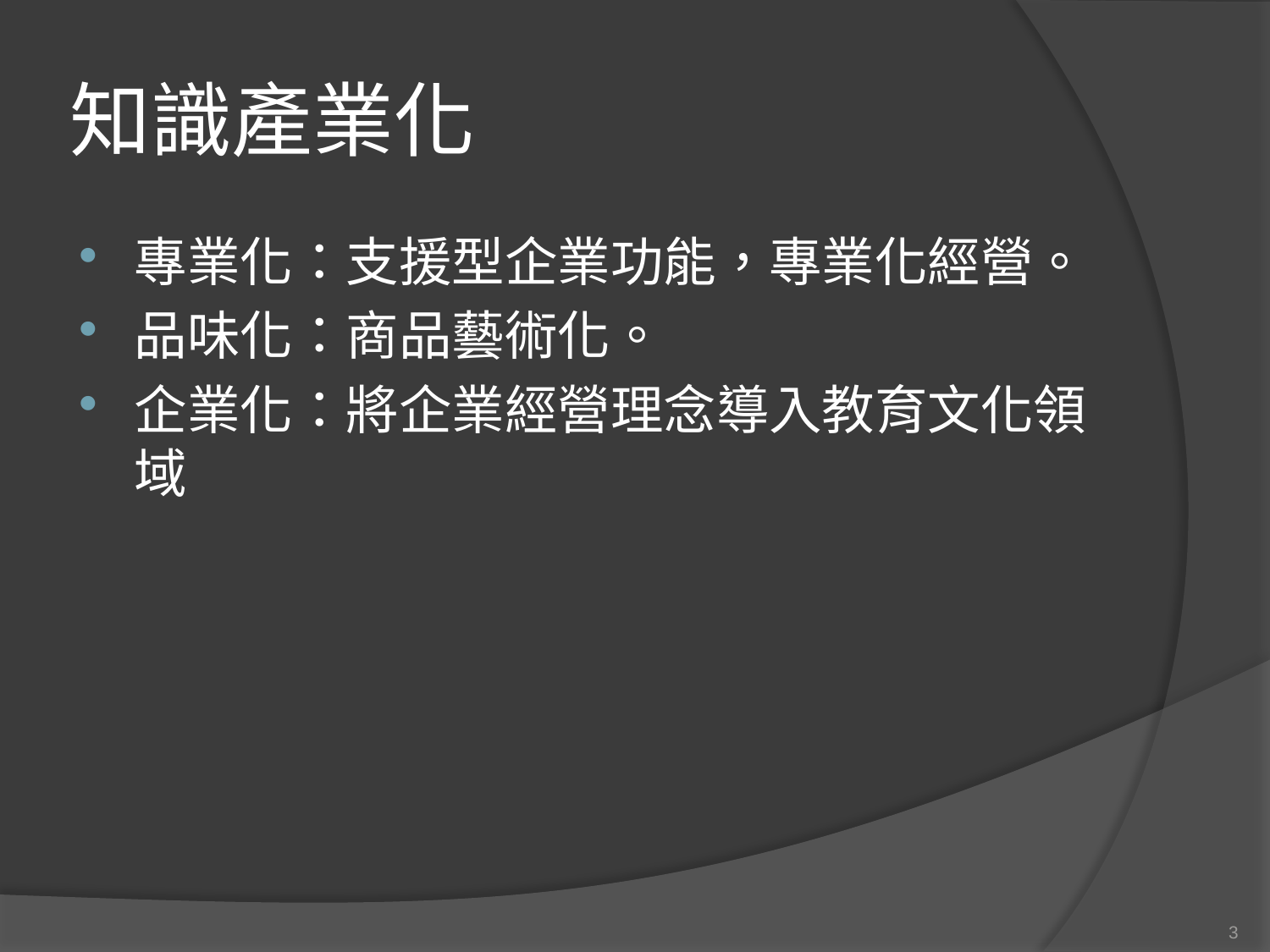

# 知識產業化
專業化：支援型企業功能，專業化經營。
品味化：商品藝術化。
企業化：將企業經營理念導入教育文化領域

3